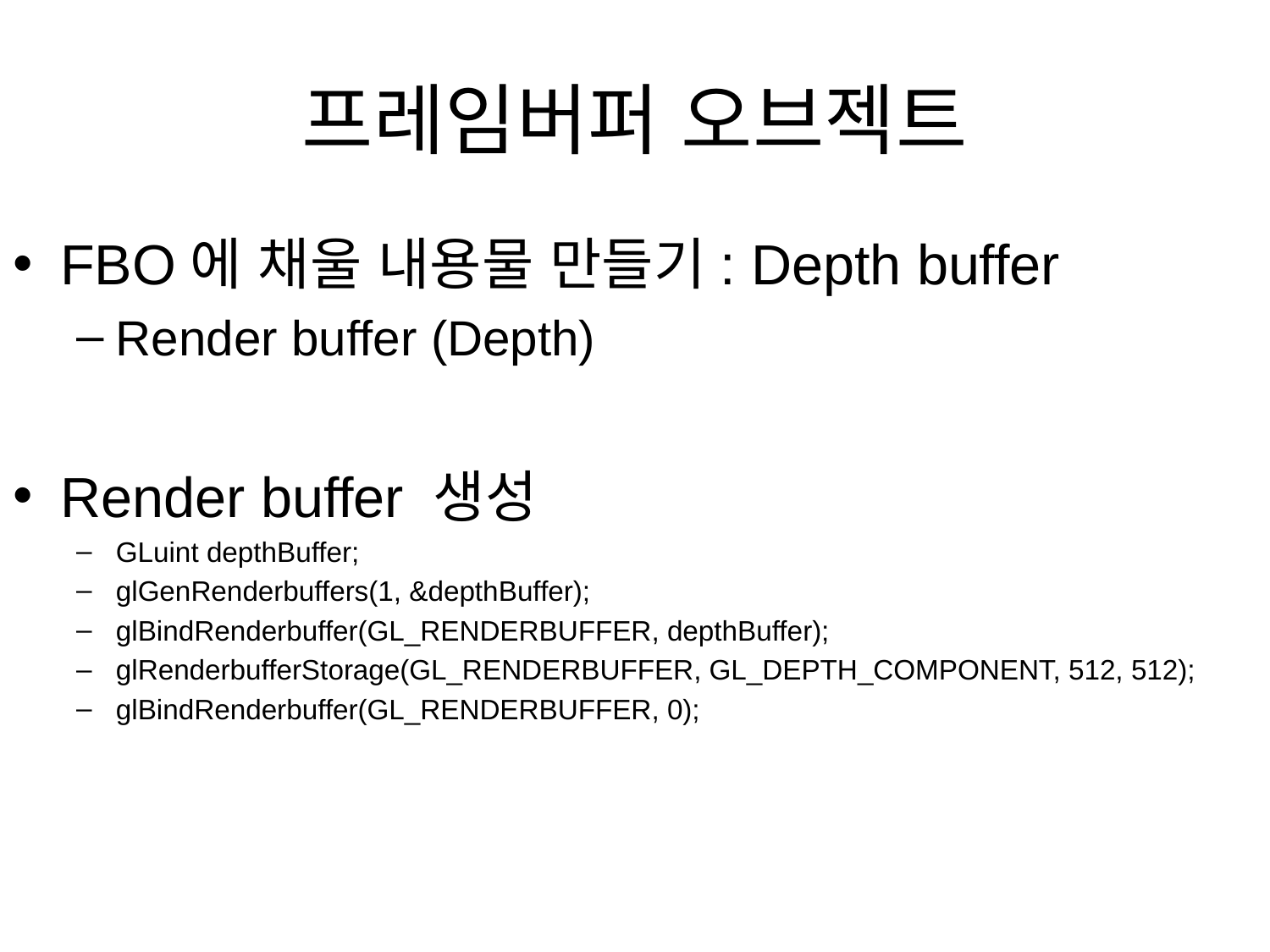

# 프레임버퍼 오브젝트
FBO에 채울 내용물 만들기: Depth buffer
Render buffer (Depth)

Render buffer 생성
GLuint depthBuffer;
glGenRenderbuffers(1, &depthBuffer);
glBindRenderbuffer(GL_RENDERBUFFER, depthBuffer);
glRenderbufferStorage(GL_RENDERBUFFER, GL_DEPTH_COMPONENT, 512, 512);
glBindRenderbuffer(GL_RENDERBUFFER, 0);